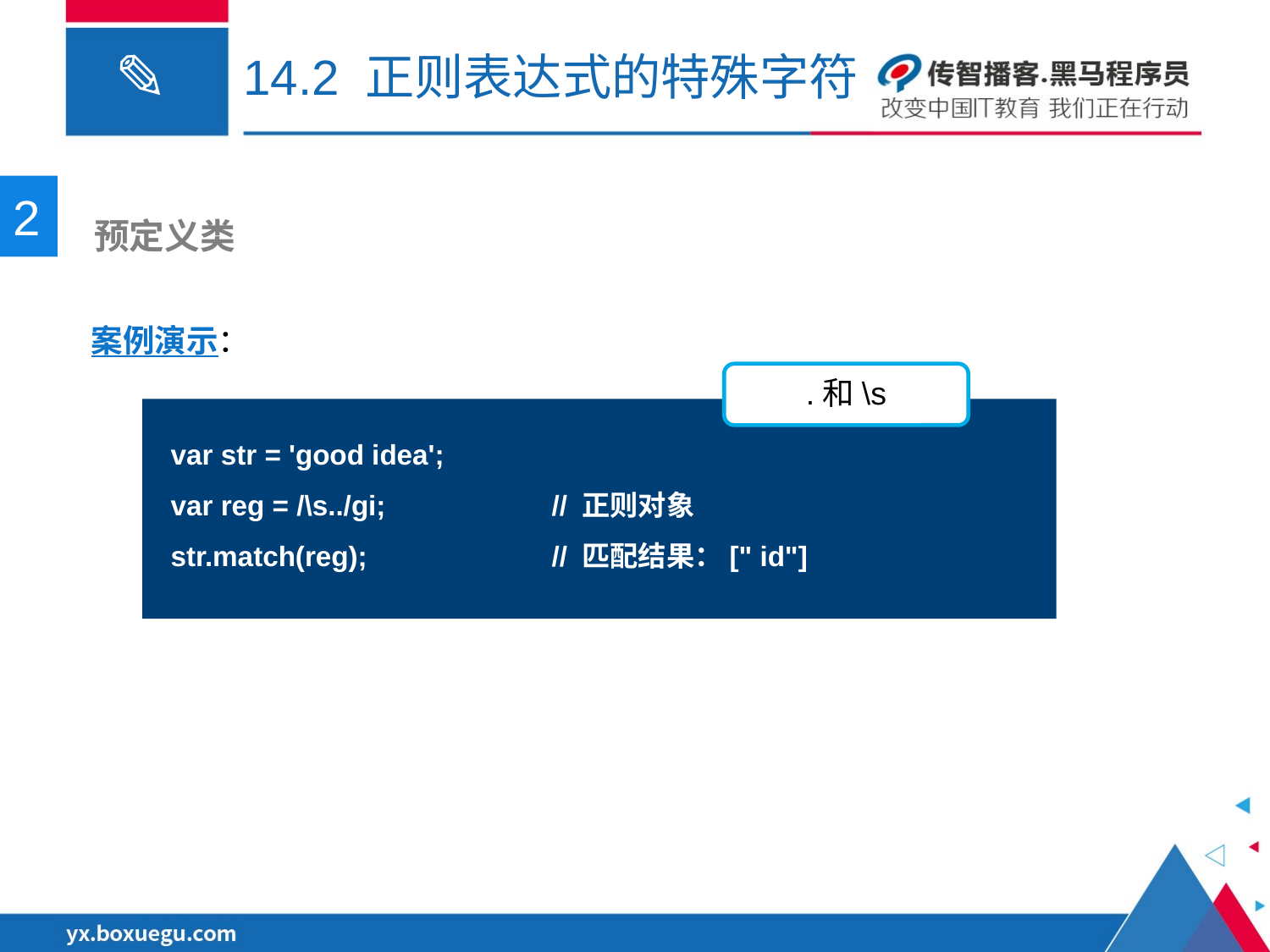

# 14.2 正则表达式的特殊字符

2
  预定义类
案例演示：
.和\s

var str = 'good idea';
var reg = /\s../gi;		// 正则对象
str.match(reg);        	// 匹配结果：[" id"]